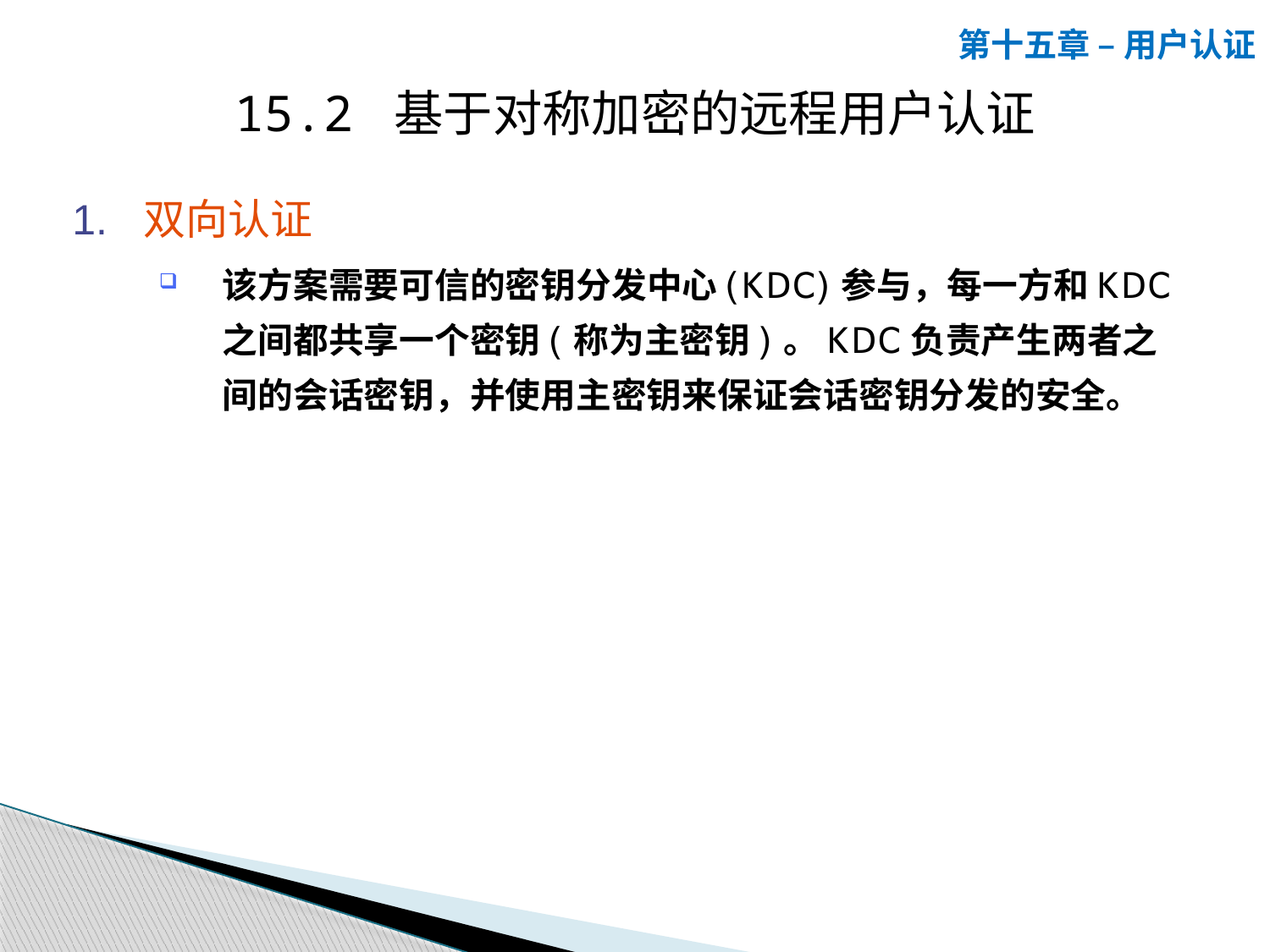

第十五章 – 用户认证
15.2 基于对称加密的远程用户认证
双向认证
该方案需要可信的密钥分发中心(KDC)参与，每一方和KDC之间都共享一个密钥(称为主密钥)。KDC负责产生两者之间的会话密钥，并使用主密钥来保证会话密钥分发的安全。